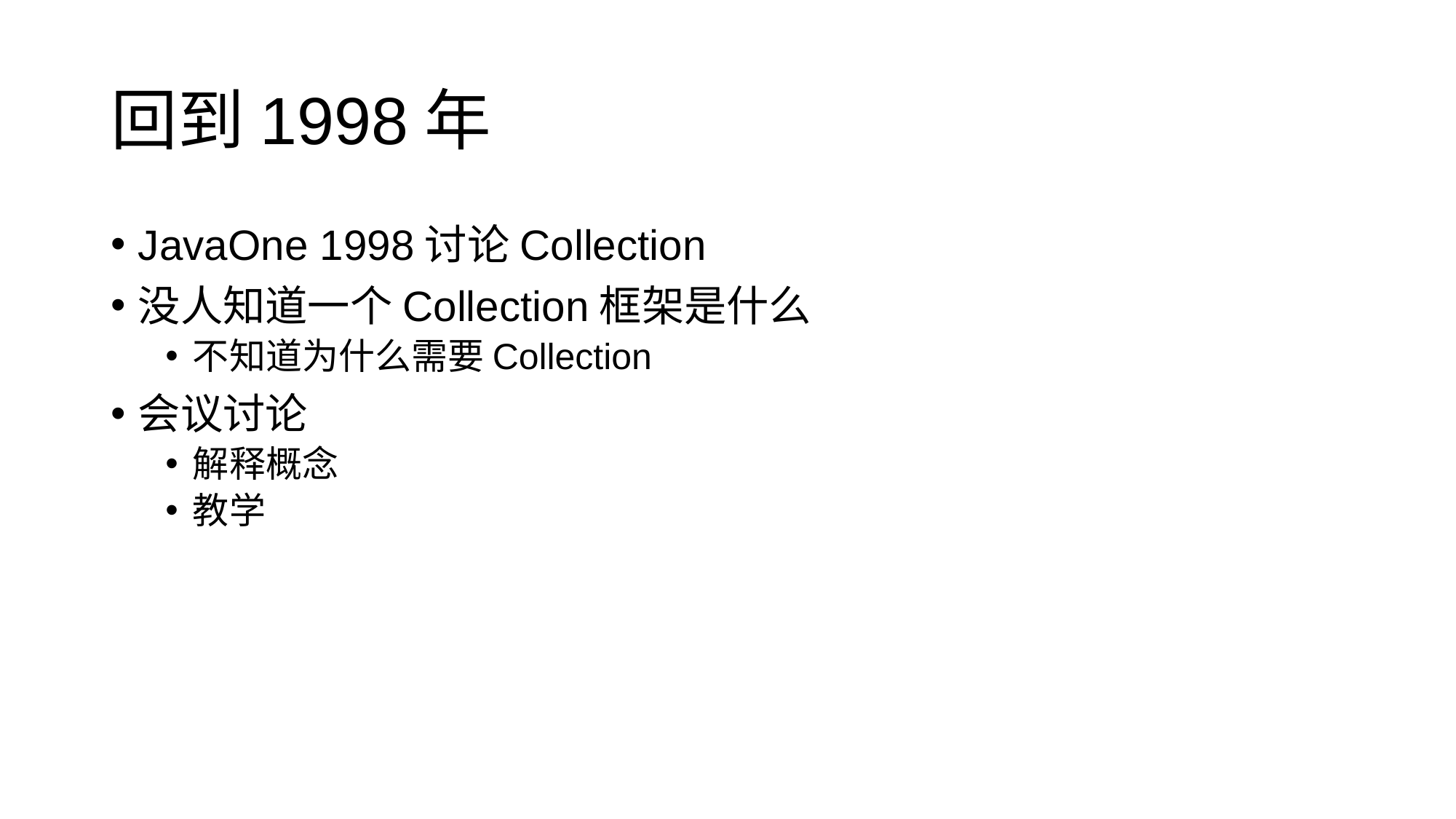

# 回到1998年
JavaOne 1998讨论Collection
没人知道一个Collection框架是什么
不知道为什么需要Collection
会议讨论
解释概念
教学